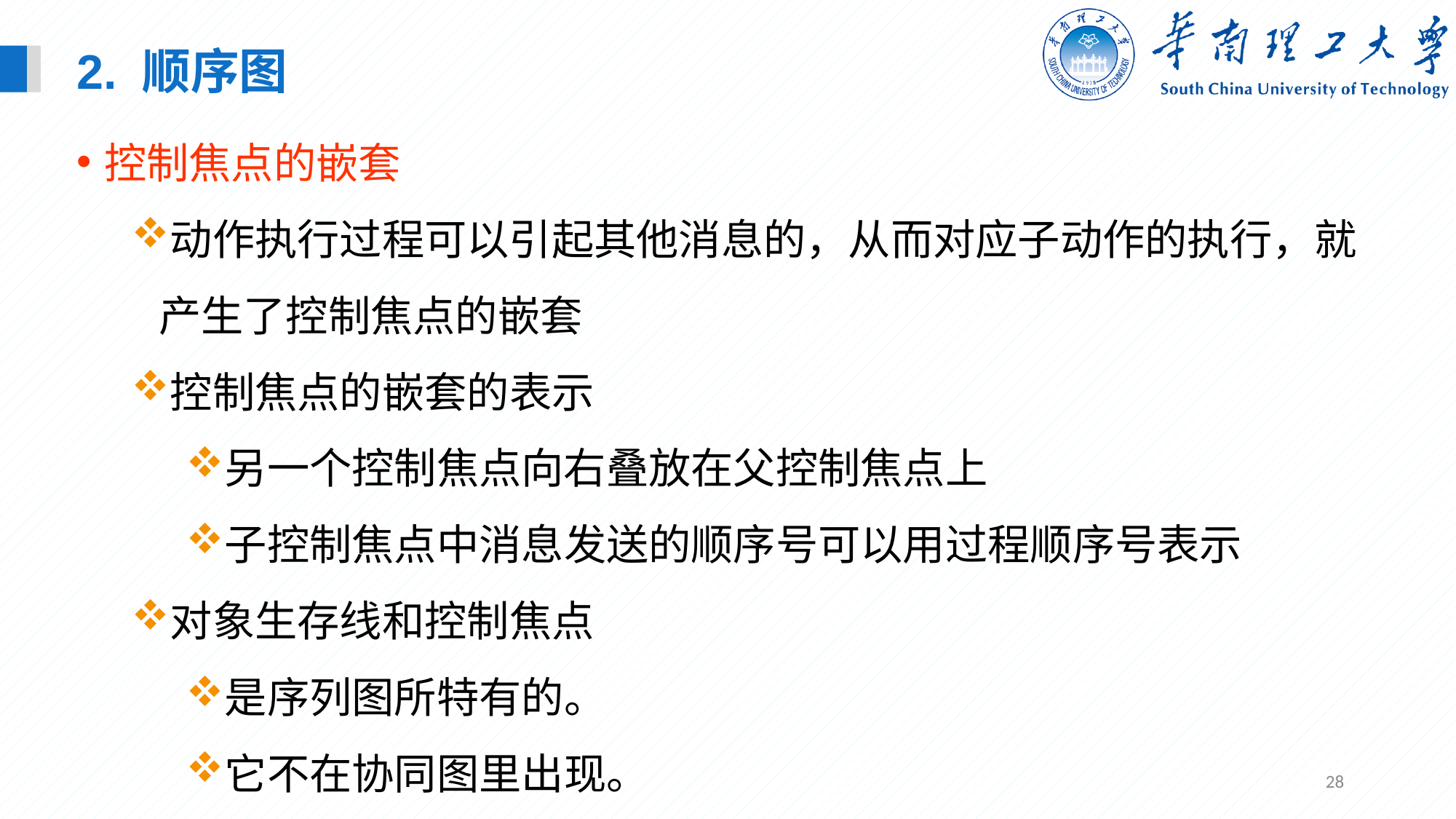

2. 顺序图
控制焦点的嵌套
动作执行过程可以引起其他消息的，从而对应子动作的执行，就产生了控制焦点的嵌套
控制焦点的嵌套的表示
另一个控制焦点向右叠放在父控制焦点上
子控制焦点中消息发送的顺序号可以用过程顺序号表示
对象生存线和控制焦点
是序列图所特有的。
它不在协同图里出现。
28